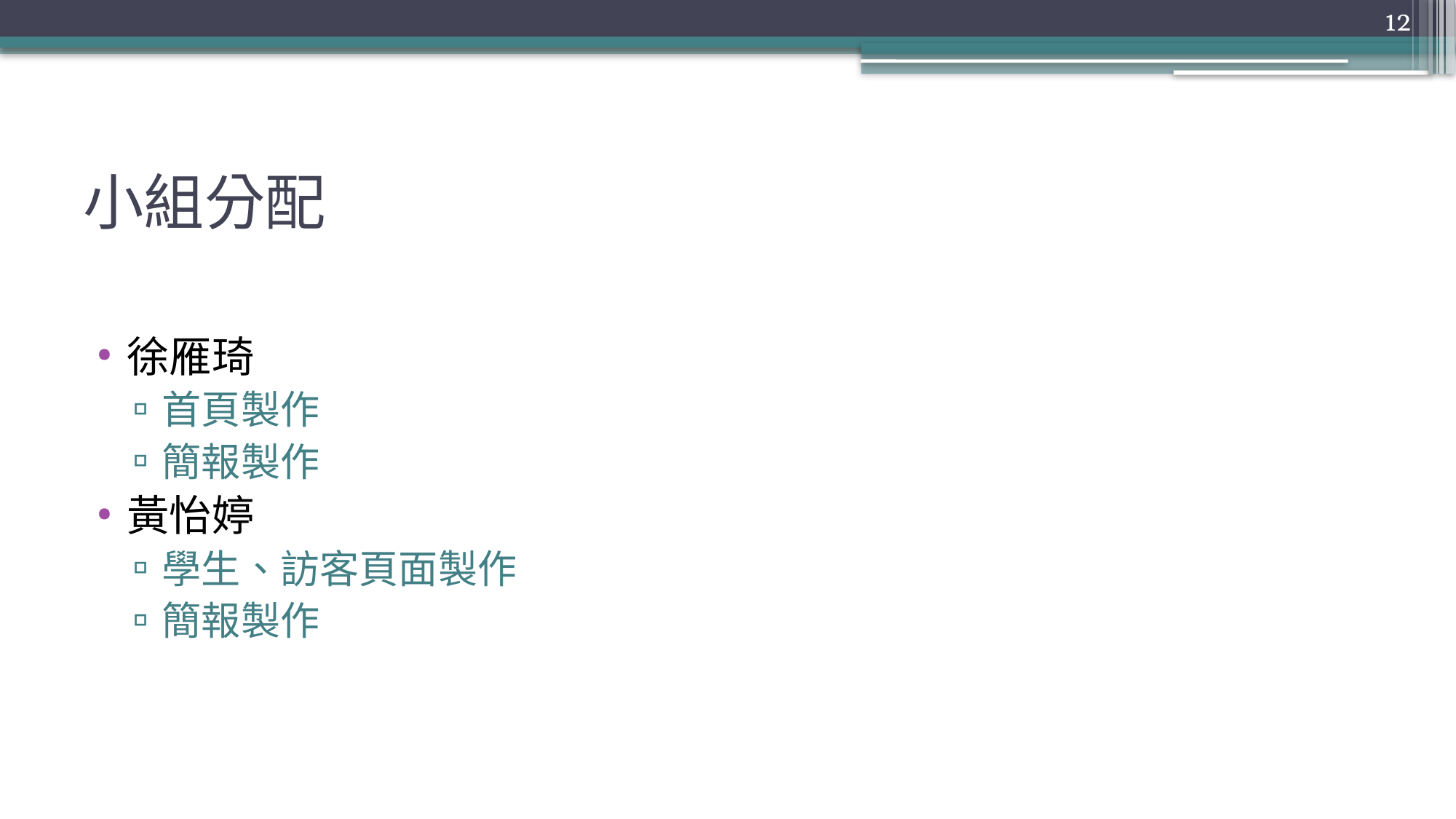

12
# 小組分配

徐雁琦
首頁製作
簡報製作
黃怡婷
學生、訪客頁面製作
簡報製作